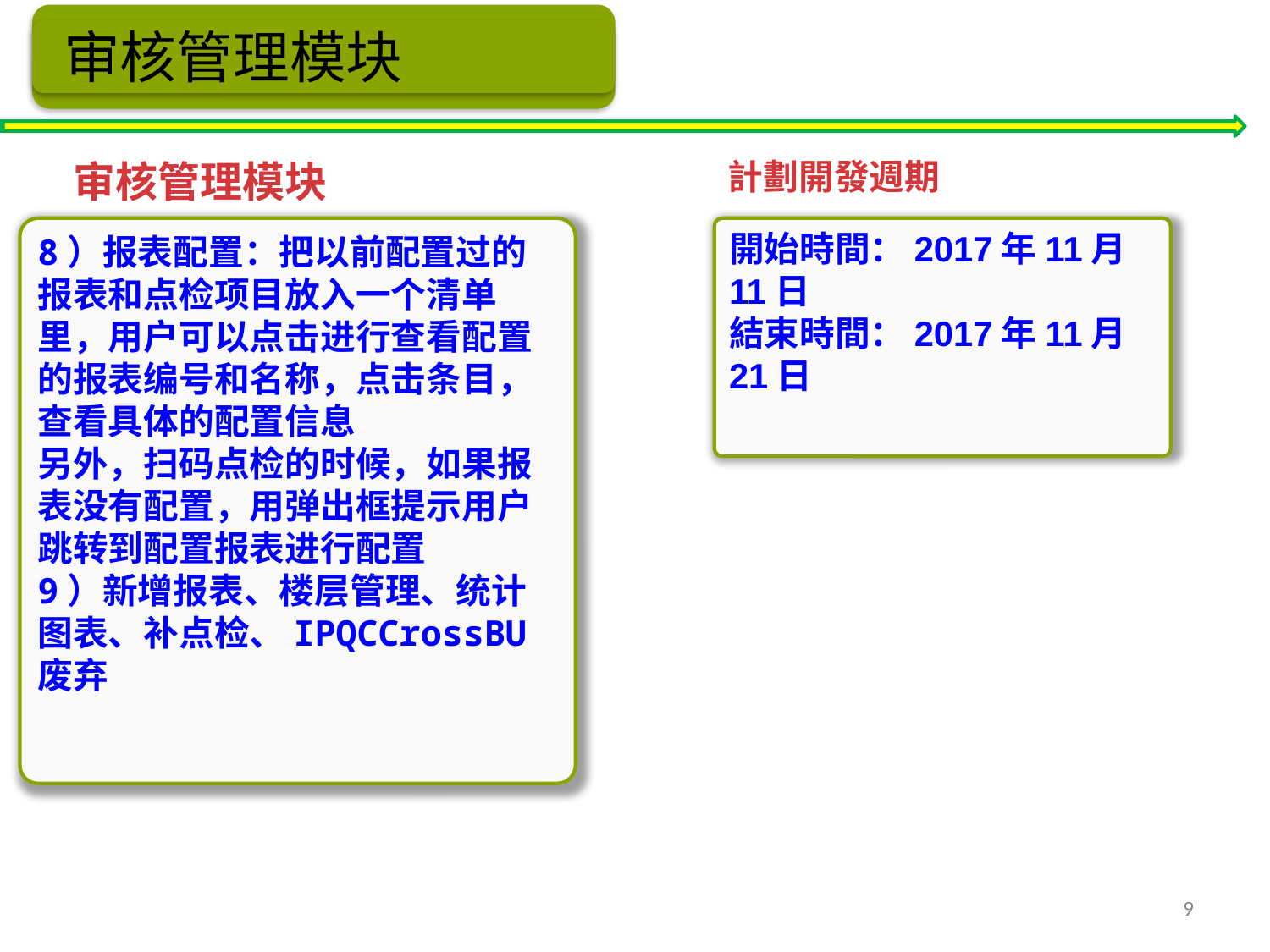

审核管理模块

計劃開發週期

审核管理模块
8）报表配置：把以前配置过的报表和点检项目放入一个清单里，用户可以点击进行查看配置的报表编号和名称，点击条目，查看具体的配置信息
另外，扫码点检的时候，如果报表没有配置，用弹出框提示用户跳转到配置报表进行配置
9）新增报表、楼层管理、统计图表、补点检、IPQCCrossBU废弃
開始時間：2017年11月11日
結束時間：2017年11月21日

9